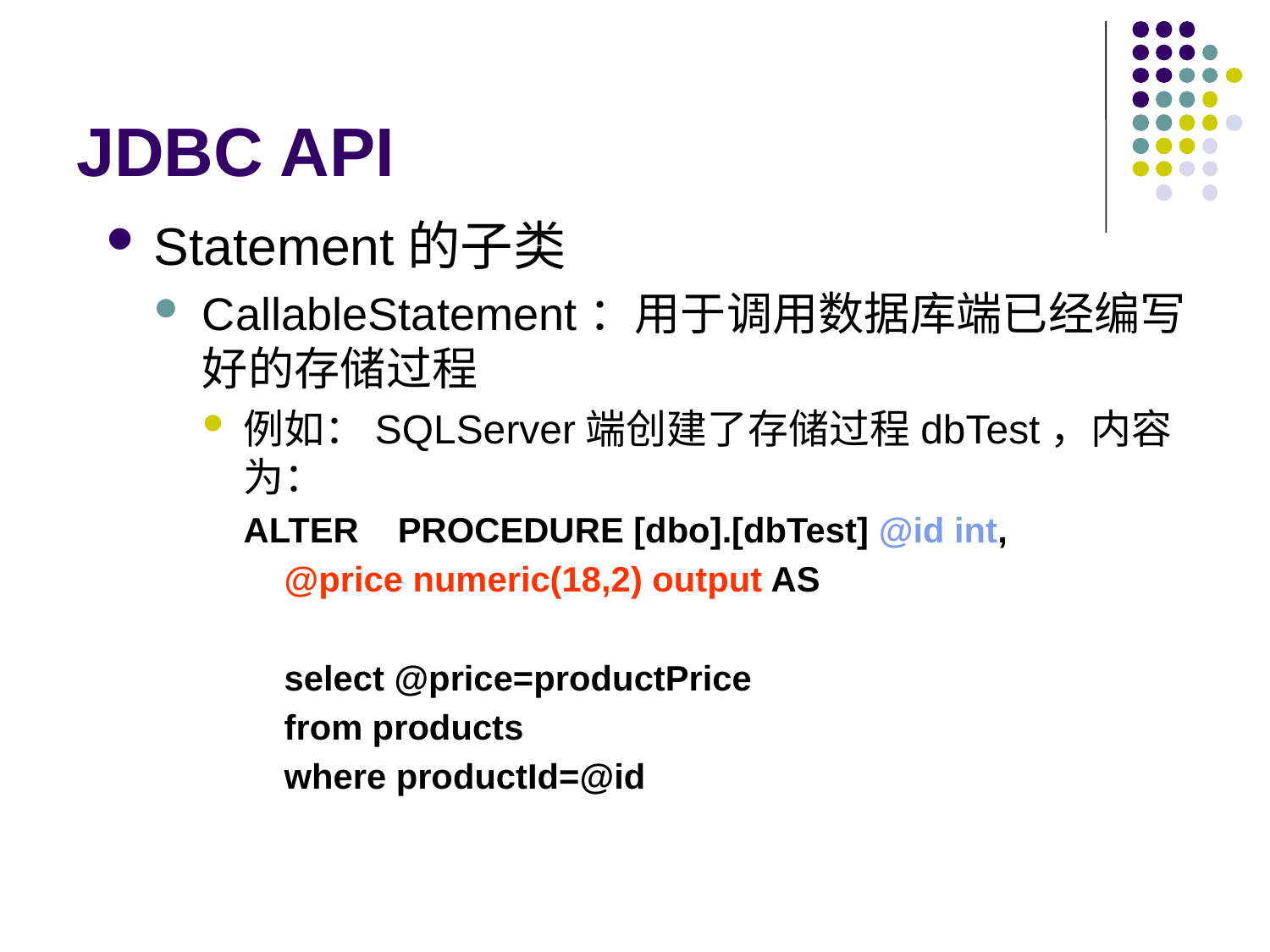

# JDBC API
Statement的子类
CallableStatement：用于调用数据库端已经编写好的存储过程
例如：SQLServer端创建了存储过程dbTest，内容为：
ALTER    PROCEDURE [dbo].[dbTest] @id int,
	@price numeric(18,2) output AS

	select @price=productPrice
	from products
	where productId=@id